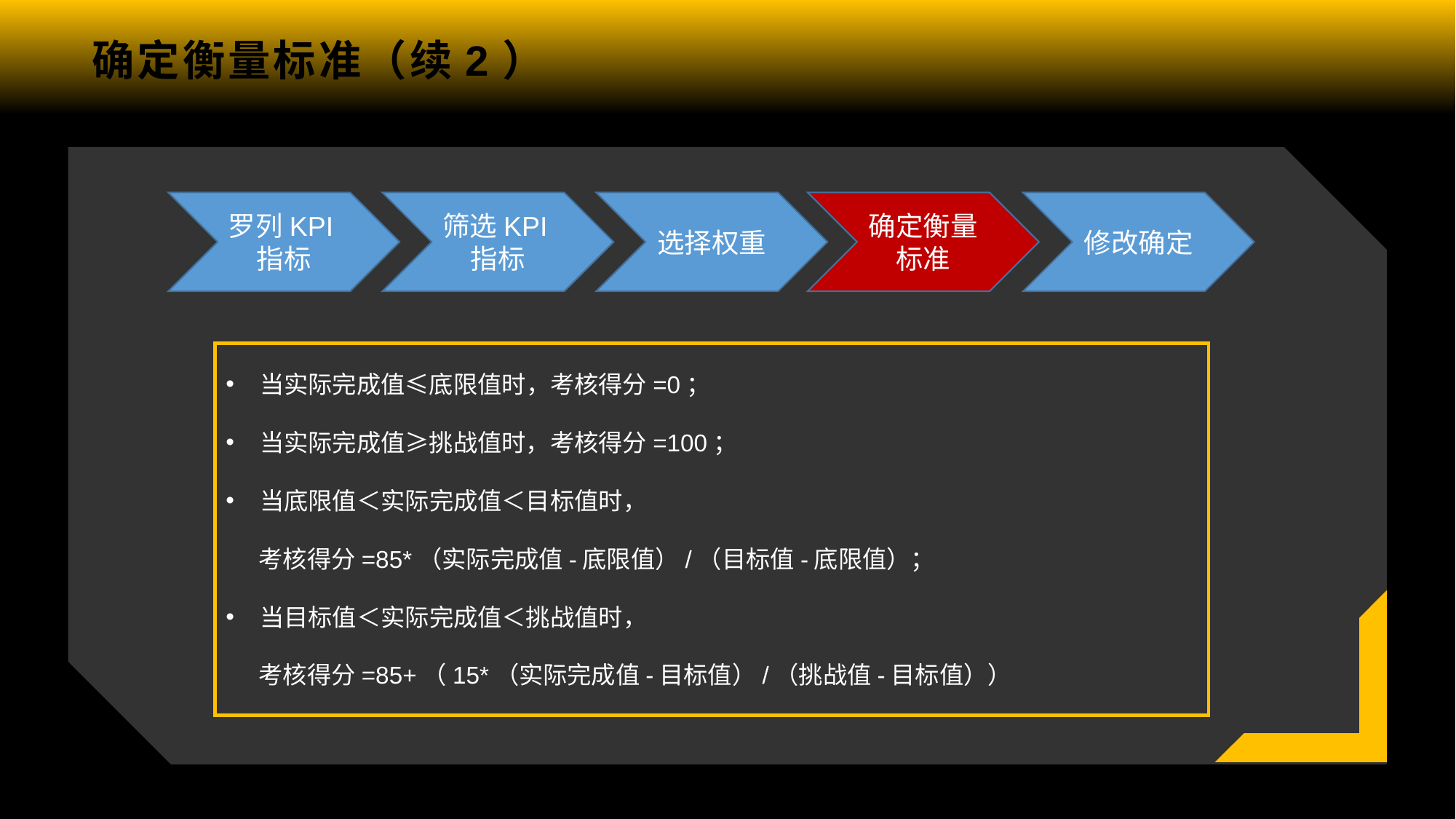

# 确定衡量标准（续2）

罗列KPI指标
筛选KPI指标
选择权重
确定衡量标准
修改确定
当实际完成值≤底限值时，考核得分=0；

当实际完成值≥挑战值时，考核得分=100；

当底限值＜实际完成值＜目标值时，

     考核得分=85*（实际完成值-底限值）/（目标值-底限值）；

当目标值＜实际完成值＜挑战值时，

     考核得分=85+（15*（实际完成值-目标值）/（挑战值-目标值））